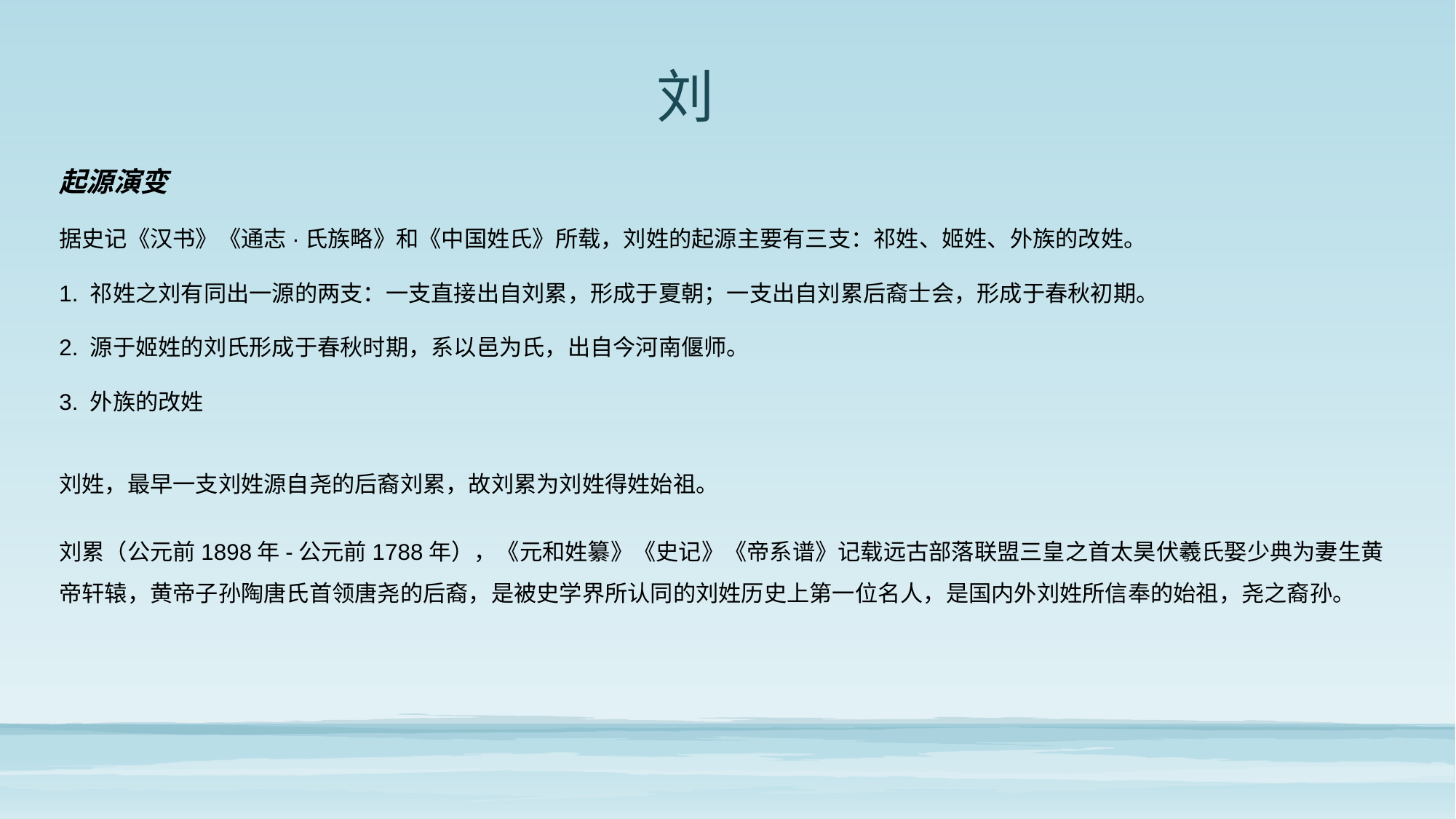

# 刘
起源演变

据史记《汉书》《通志·氏族略》和《中国姓氏》所载，刘姓的起源主要有三支：祁姓、姬姓、外族的改姓。

1. 祁姓之刘有同出一源的两支：一支直接出自刘累，形成于夏朝；一支出自刘累后裔士会，形成于春秋初期。

2. 源于姬姓的刘氏形成于春秋时期，系以邑为氏，出自今河南偃师。

3. 外族的改姓

刘姓，最早一支刘姓源自尧的后裔刘累，故刘累为刘姓得姓始祖。

刘累（公元前1898年-公元前1788年），《元和姓纂》《史记》《帝系谱》记载远古部落联盟三皇之首太昊伏羲氏娶少典为妻生黄帝轩辕，黄帝子孙陶唐氏首领唐尧的后裔，是被史学界所认同的刘姓历史上第一位名人，是国内外刘姓所信奉的始祖，尧之裔孙。